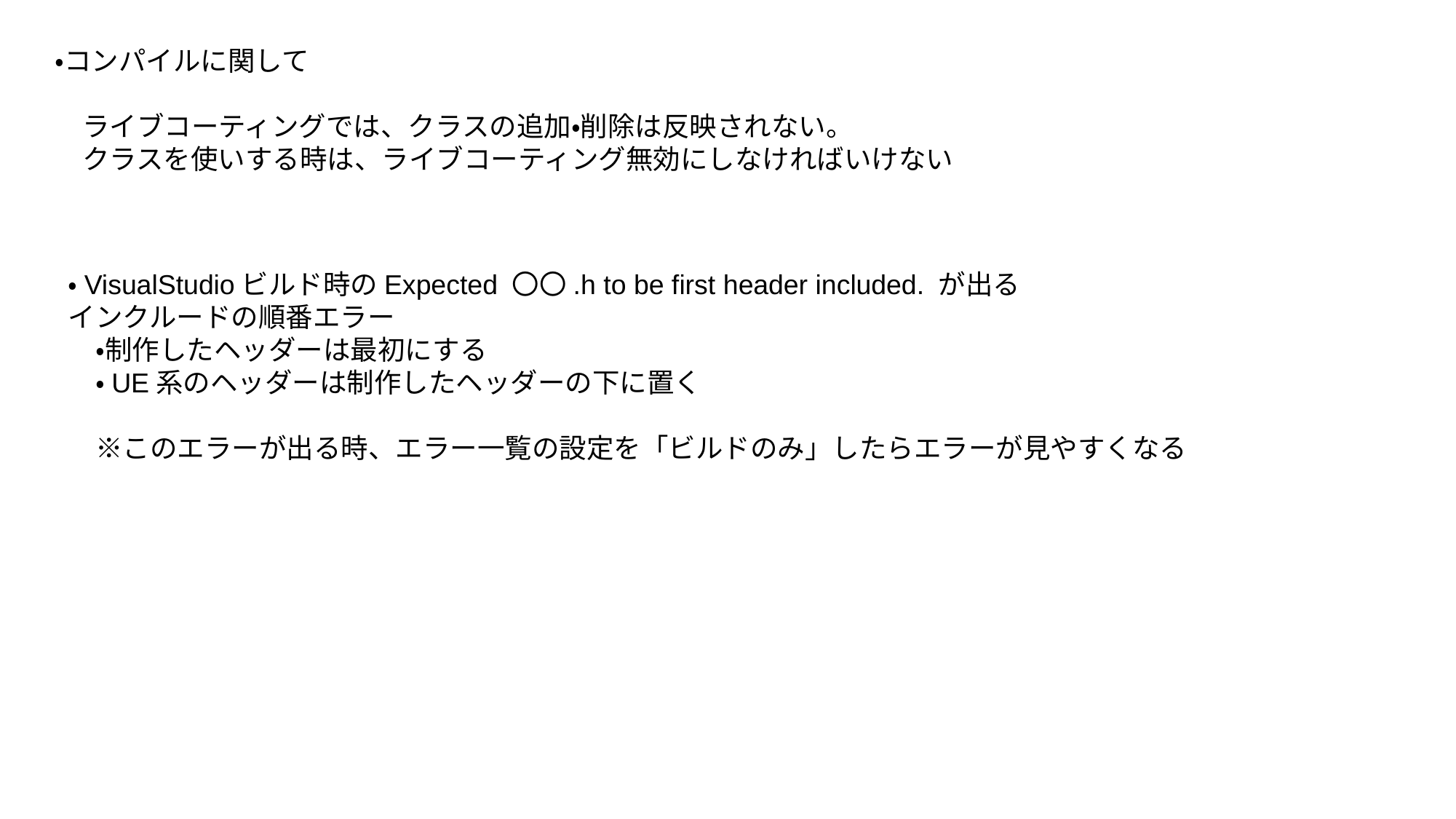

・コンパイルに関して

　ライブコーティングでは、クラスの追加・削除は反映されない。
　クラスを使いする時は、ライブコーティング無効にしなければいけない
・VisualStudioビルド時のExpected 〇〇.h to be first header included. が出る
インクルードの順番エラー
　・制作したヘッダーは最初にする
　・UE系のヘッダーは制作したヘッダーの下に置く

　※このエラーが出る時、エラー一覧の設定を「ビルドのみ」したらエラーが見やすくなる